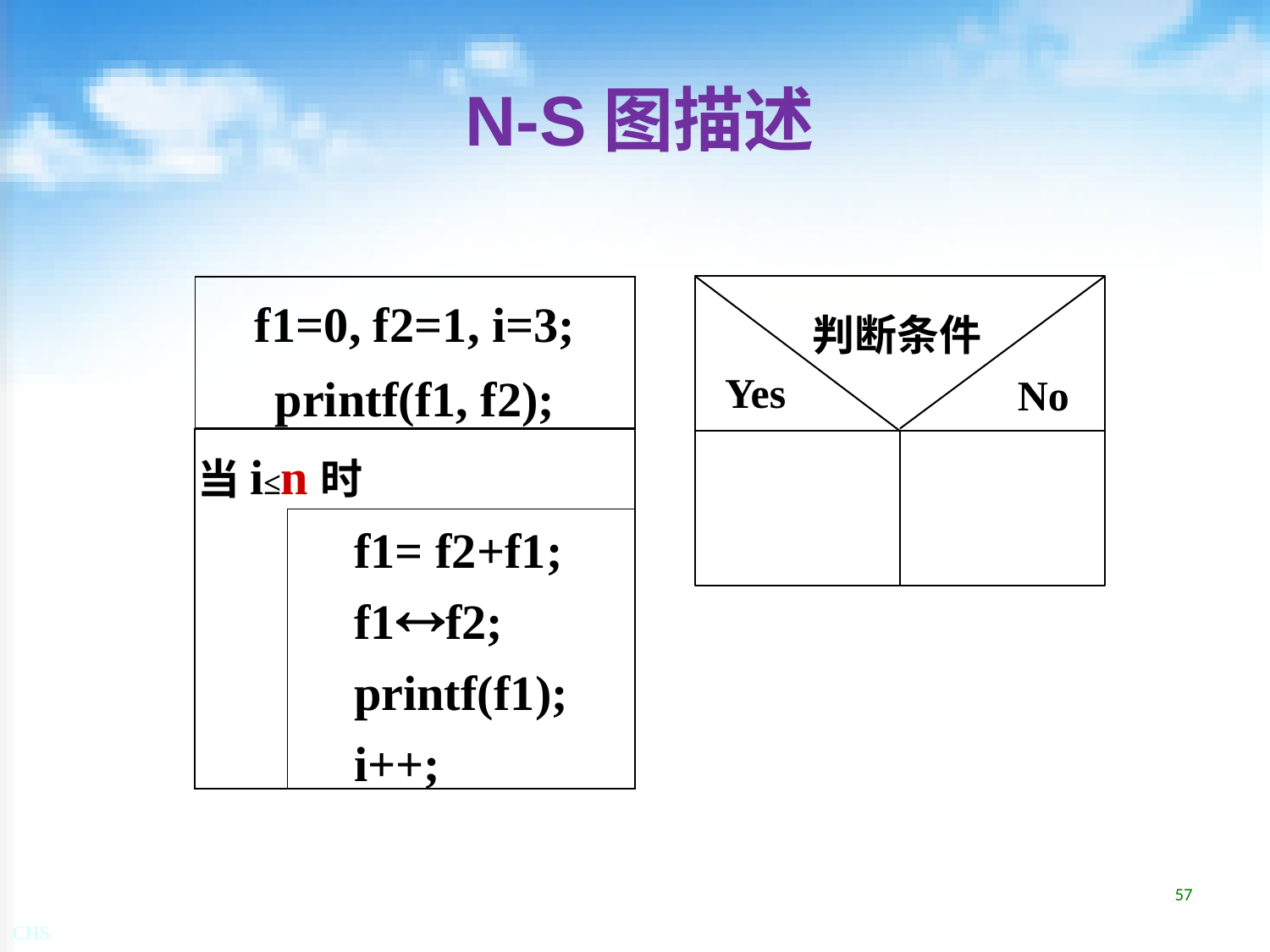

# N-S图描述
f1=0, f2=1, i=3;
printf(f1, f2);
当i≤n时
f1= f2+f1;
f1↔f2;
printf(f1);
i++;

判断条件
Yes
No
57